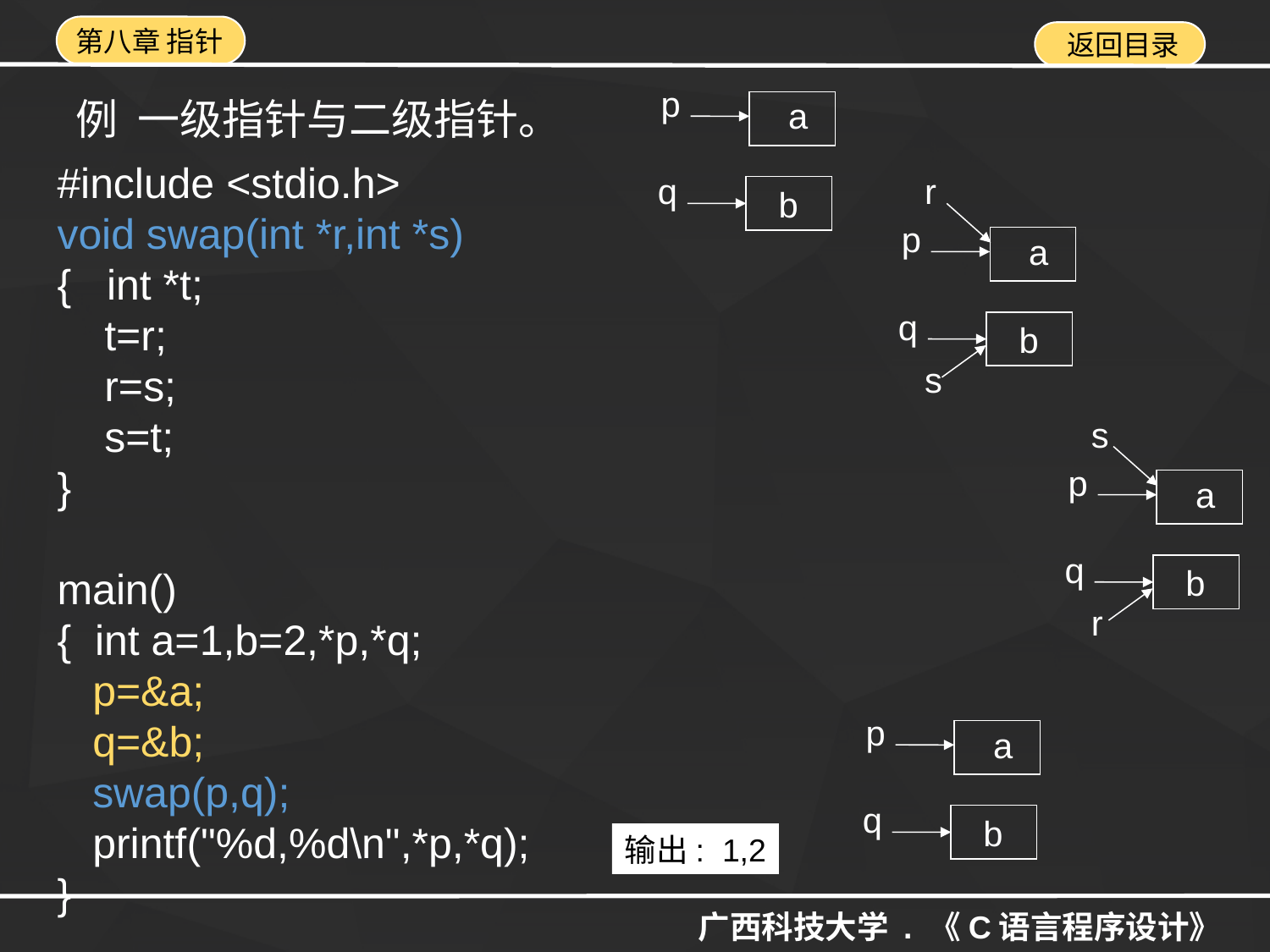

p
a

q
b

例  一级指针与二级指针。
#include <stdio.h>
void swap(int *r,int *s)
{   int *t;
    t=r;
    r=s;
    s=t;
}

main()
{  int a=1,b=2,*p,*q;
   p=&a;
   q=&b;
   swap(p,q);
   printf("%d,%d\n",*p,*q);
}
r

p
a

q
b

s
s

p
a

q
b

r
p
a

q
b

输出:  1,2